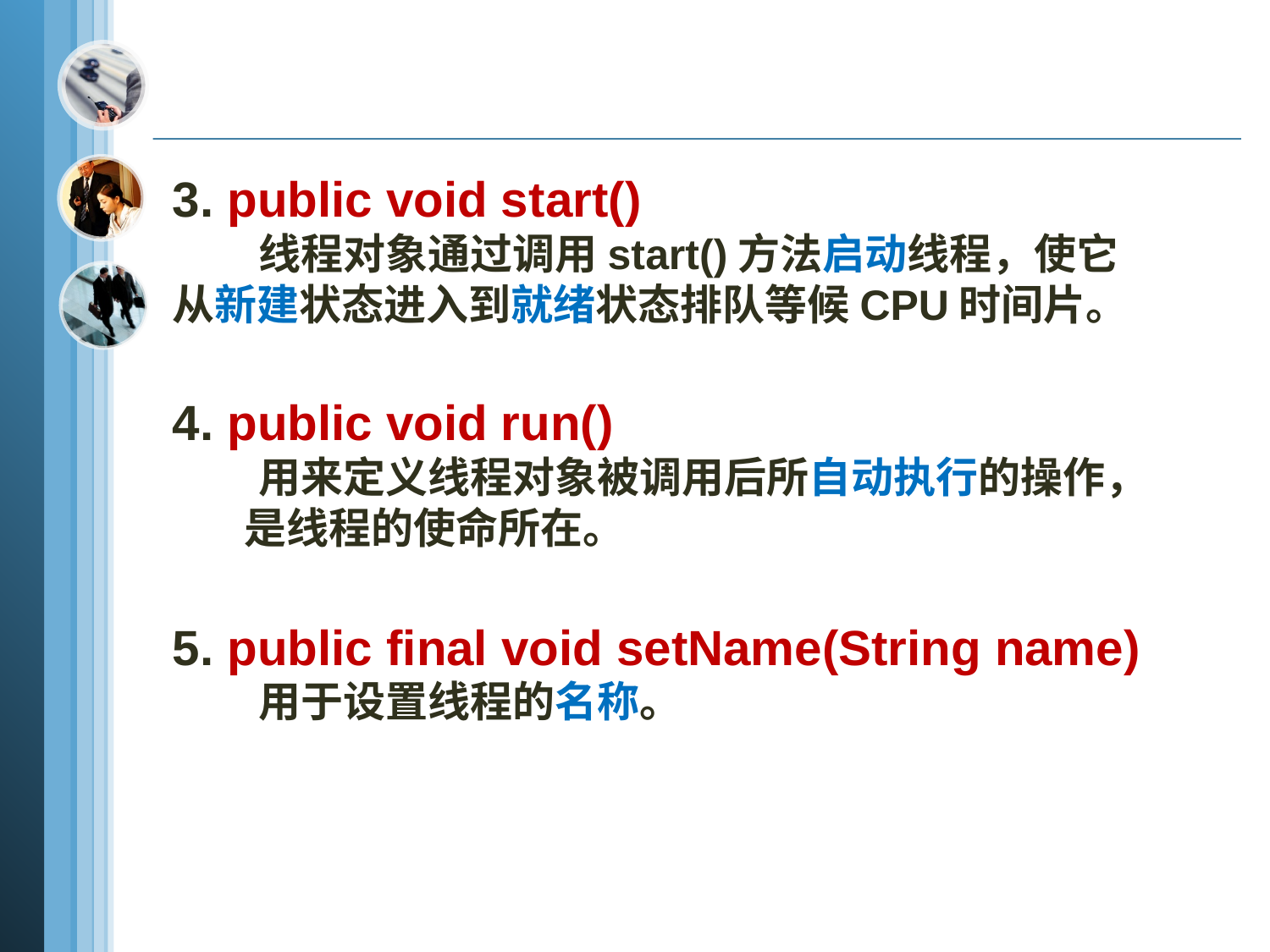

3. public void start()
        线程对象通过调用start()方法启动线程，使它从新建状态进入到就绪状态排队等候CPU时间片。
4. public void run()
        用来定义线程对象被调用后所自动执行的操作，是线程的使命所在。
5. public final void setName(String name)
        用于设置线程的名称。